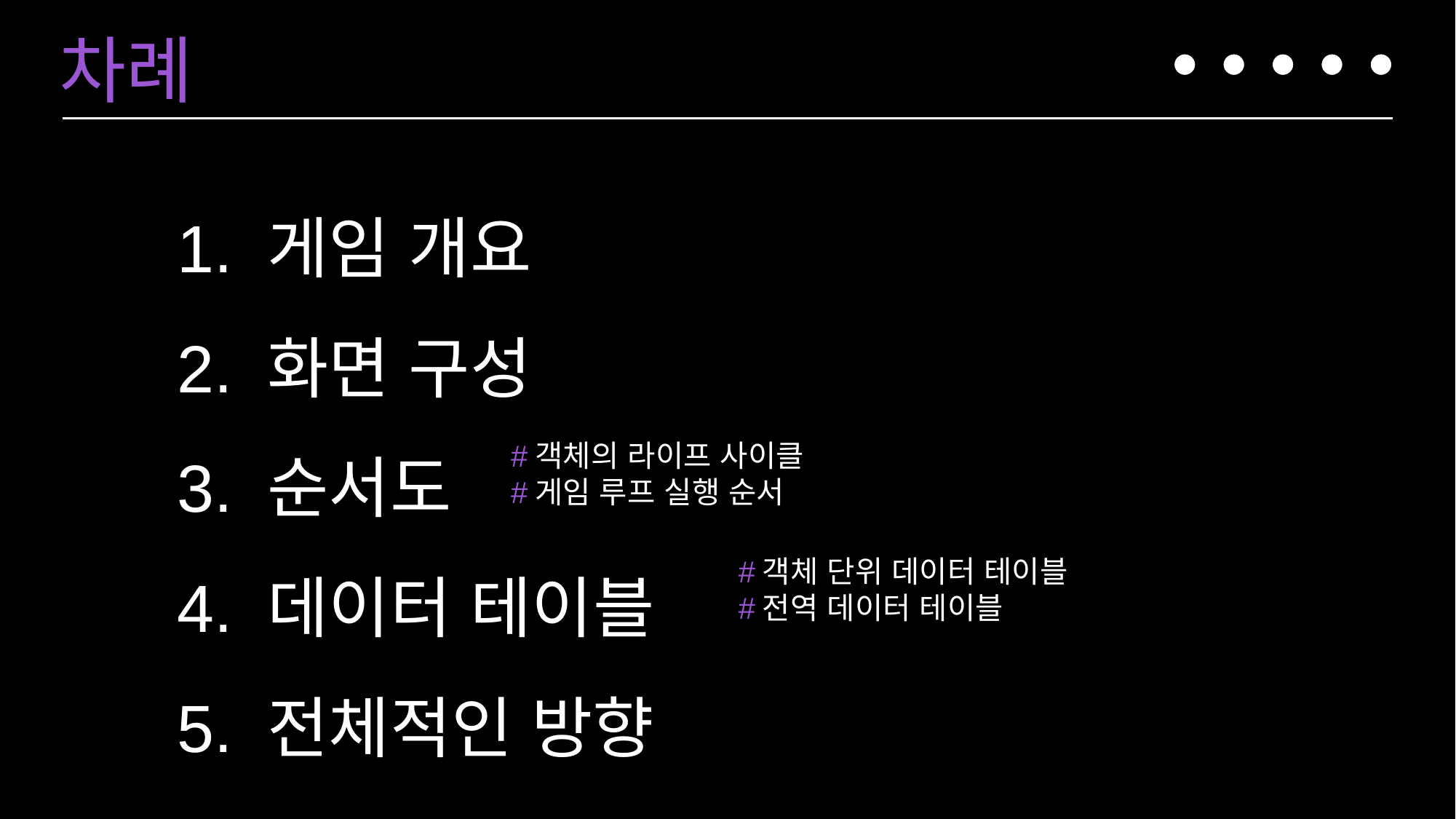

차례

 게임 개요
 화면 구성
 순서도
 데이터 테이블
 전체적인 방향
#객체의 라이프 사이클
#게임 루프 실행 순서
#객체 단위 데이터 테이블
#전역 데이터 테이블